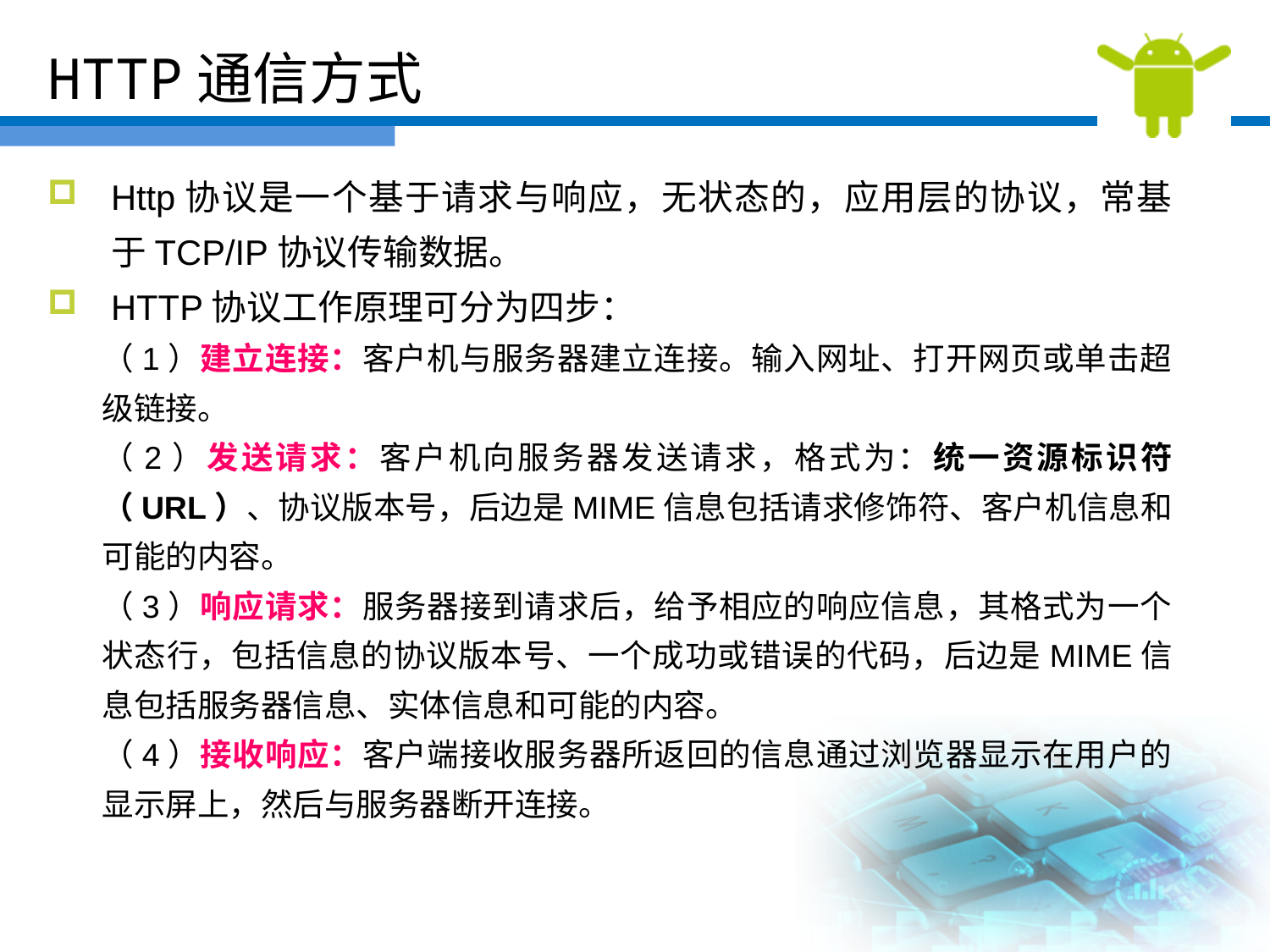

# HTTP通信方式
Http协议是一个基于请求与响应，无状态的，应用层的协议，常基于TCP/IP协议传输数据。
HTTP协议工作原理可分为四步：
（1）建立连接：客户机与服务器建立连接。输入网址、打开网页或单击超级链接。
（2）发送请求：客户机向服务器发送请求，格式为：统一资源标识符（URL）、协议版本号，后边是MIME信息包括请求修饰符、客户机信息和可能的内容。
（3）响应请求：服务器接到请求后，给予相应的响应信息，其格式为一个状态行，包括信息的协议版本号、一个成功或错误的代码，后边是MIME信息包括服务器信息、实体信息和可能的内容。
（4）接收响应：客户端接收服务器所返回的信息通过浏览器显示在用户的显示屏上，然后与服务器断开连接。